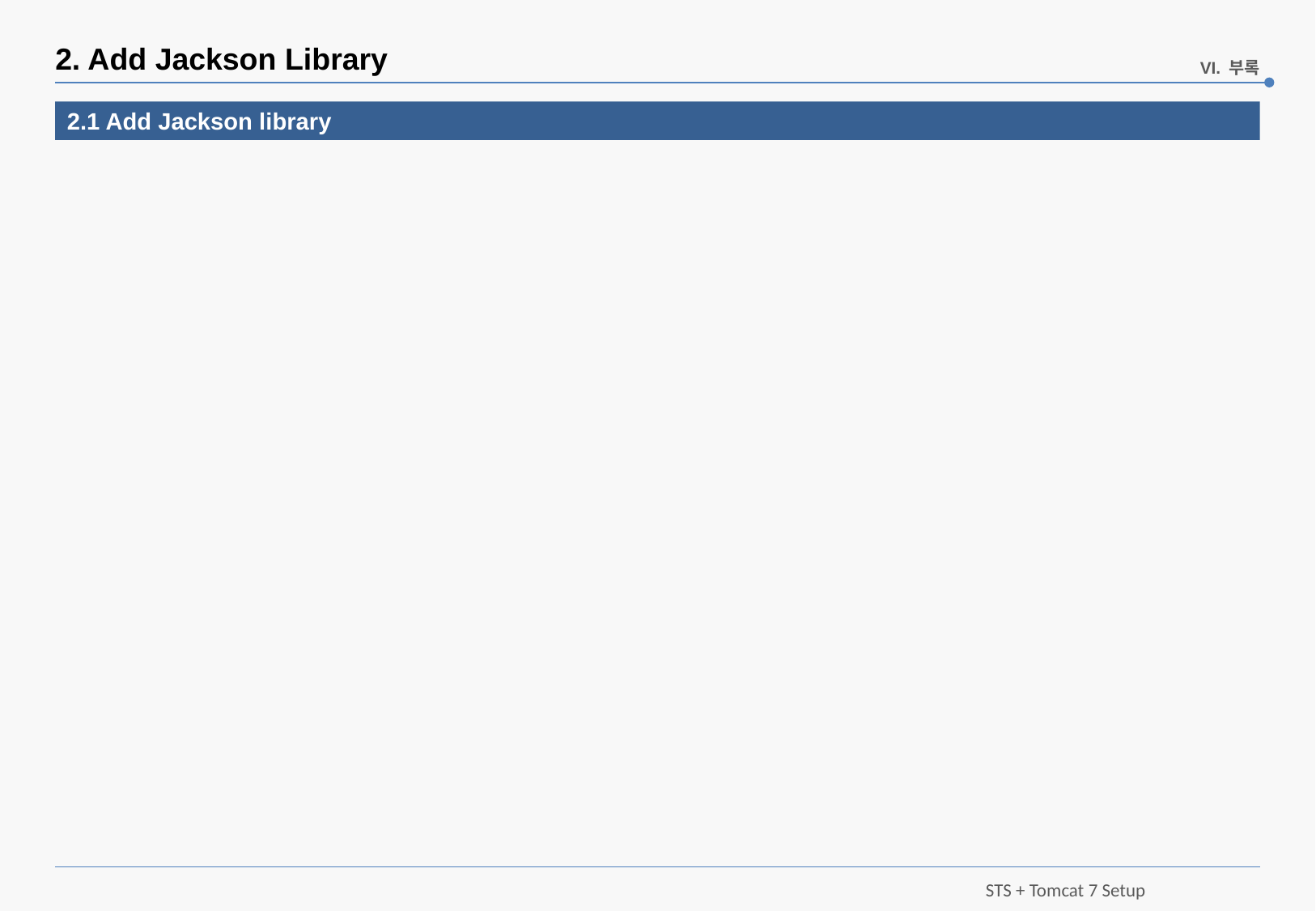

# 2. Add Jackson Library
VI. 부록
2.1 Add Jackson library